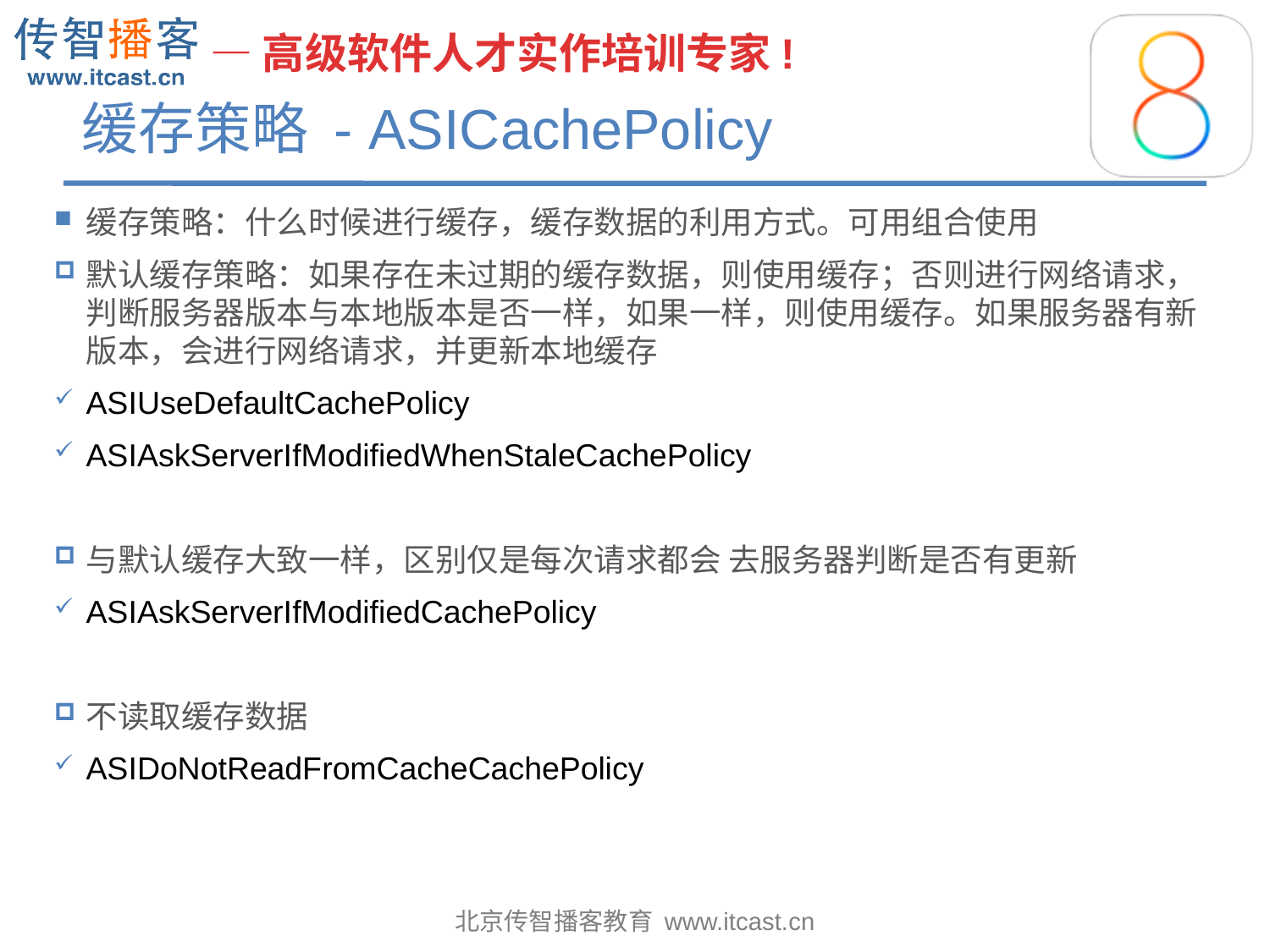

# 缓存策略 - ASICachePolicy
缓存策略：什么时候进行缓存，缓存数据的利用方式。可用组合使用
默认缓存策略：如果存在未过期的缓存数据，则使用缓存；否则进行网络请求，判断服务器版本与本地版本是否一样，如果一样，则使用缓存。如果服务器有新版本，会进行网络请求，并更新本地缓存
ASIUseDefaultCachePolicy
ASIAskServerIfModifiedWhenStaleCachePolicy

与默认缓存大致一样，区别仅是每次请求都会 去服务器判断是否有更新
ASIAskServerIfModifiedCachePolicy

不读取缓存数据
ASIDoNotReadFromCacheCachePolicy